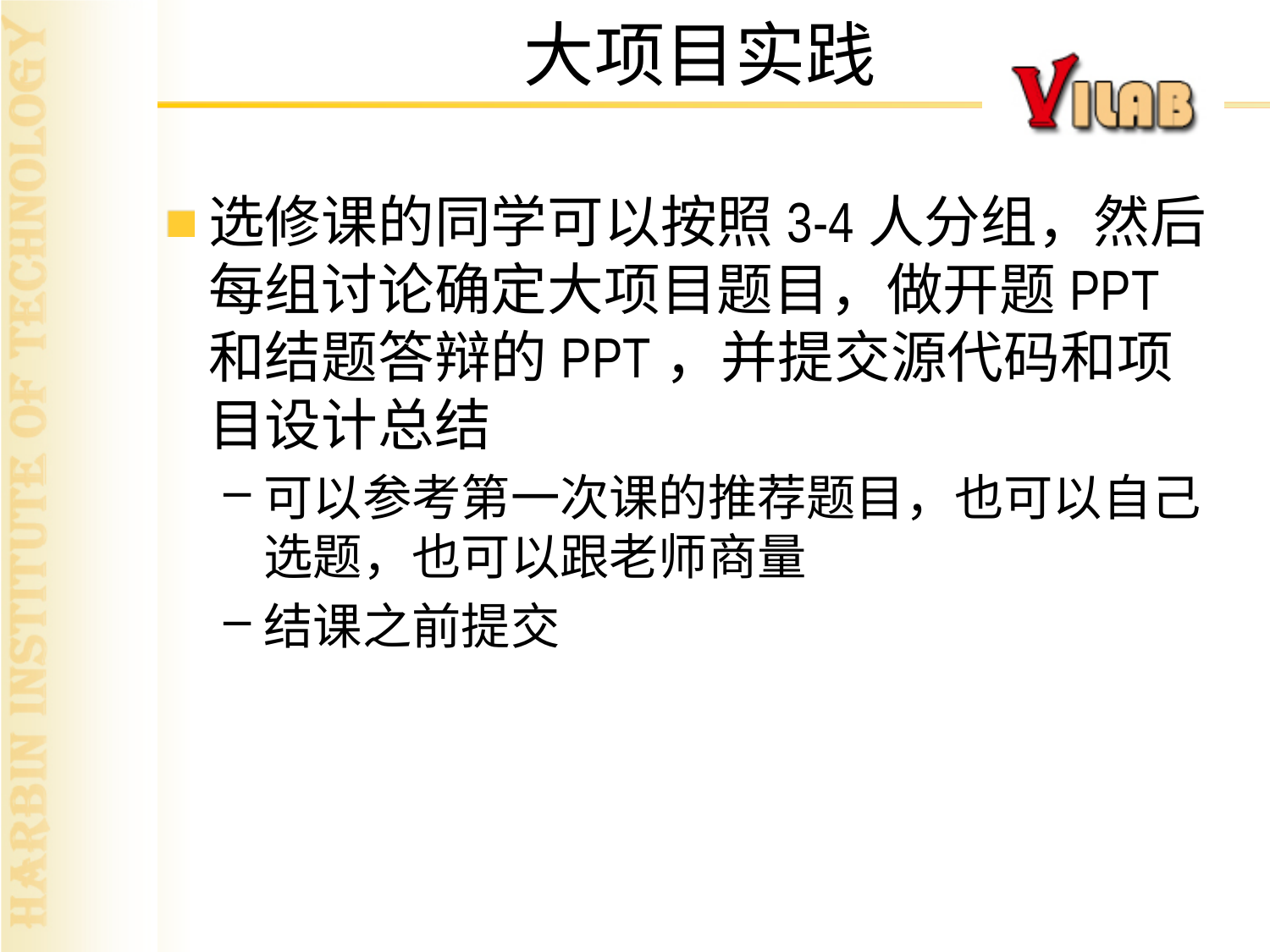

# 大项目实践
选修课的同学可以按照3-4人分组，然后每组讨论确定大项目题目，做开题PPT和结题答辩的PPT，并提交源代码和项目设计总结
可以参考第一次课的推荐题目，也可以自己选题，也可以跟老师商量
结课之前提交